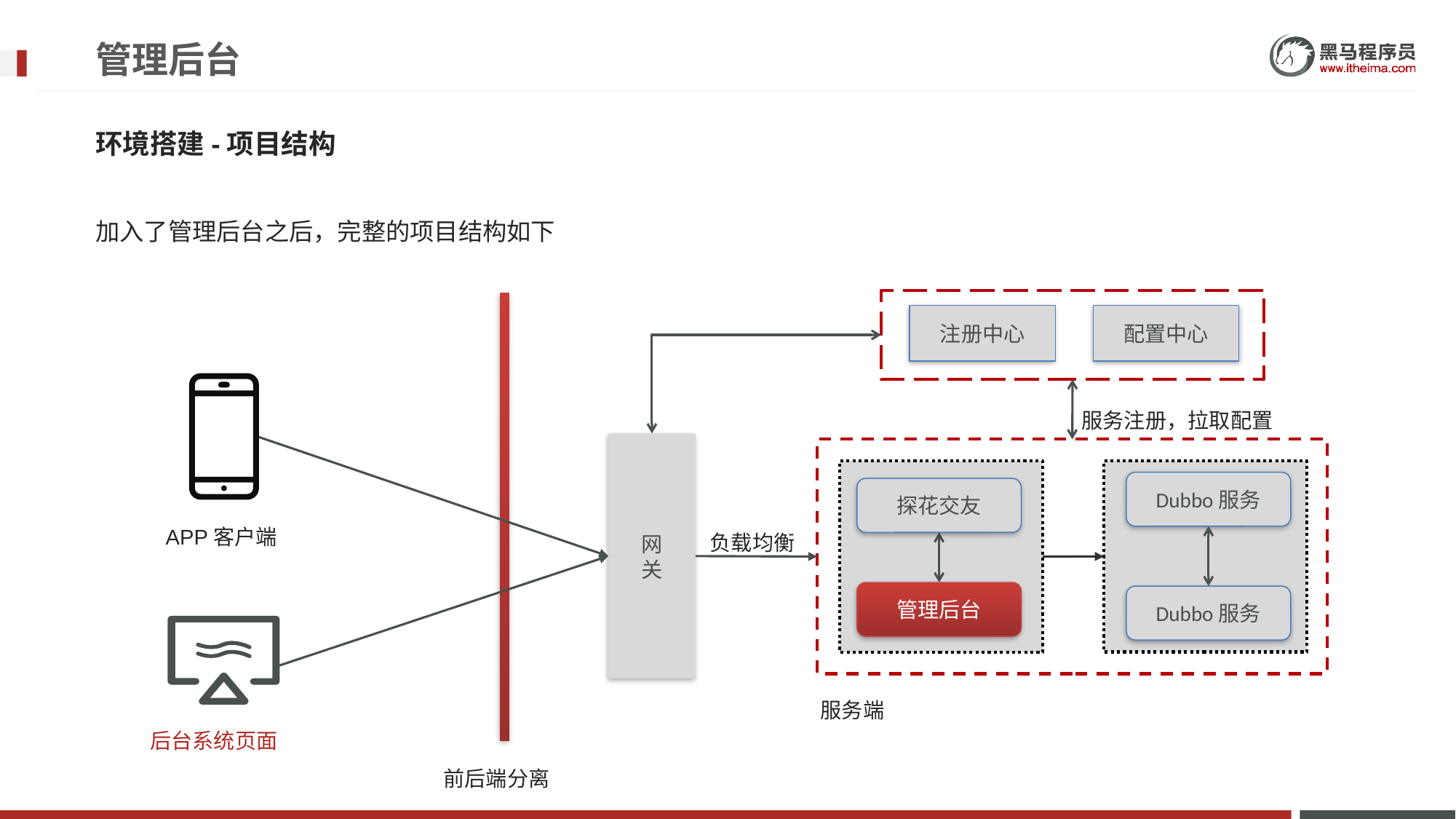

# 管理后台
环境搭建-项目结构

加入了管理后台之后，完整的项目结构如下

注册中心
配置中心
服务注册，拉取配置
网
关

Dubbo服务
探花交友
负载均衡
管理后台
Dubbo服务
服务端

APP客户端

后台系统页面
前后端分离